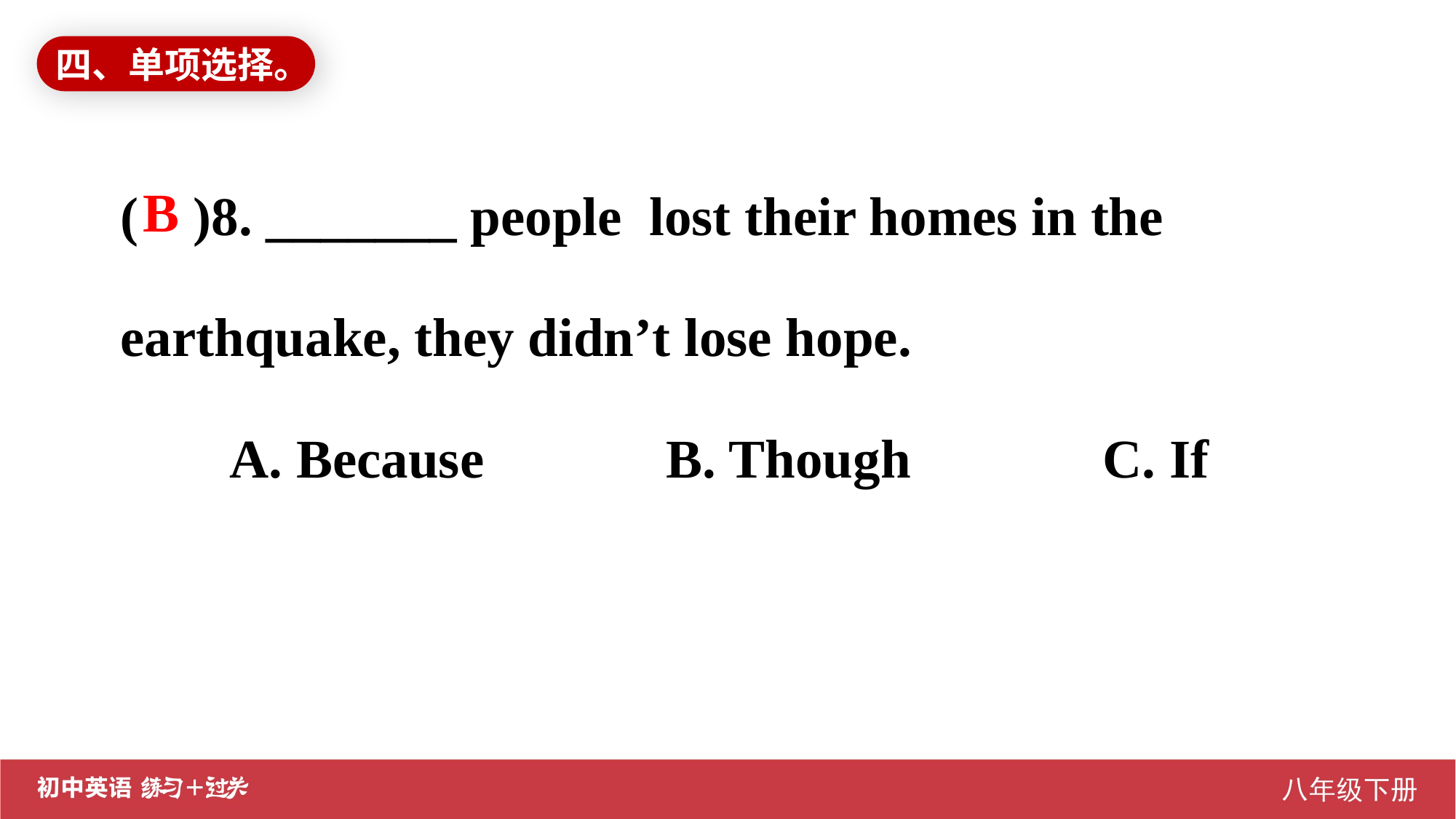

四、单项选择。
(    )8. _______ people  lost their homes in the earthquake, they didn’t lose hope.
	A. Because		B. Though		C. If
B